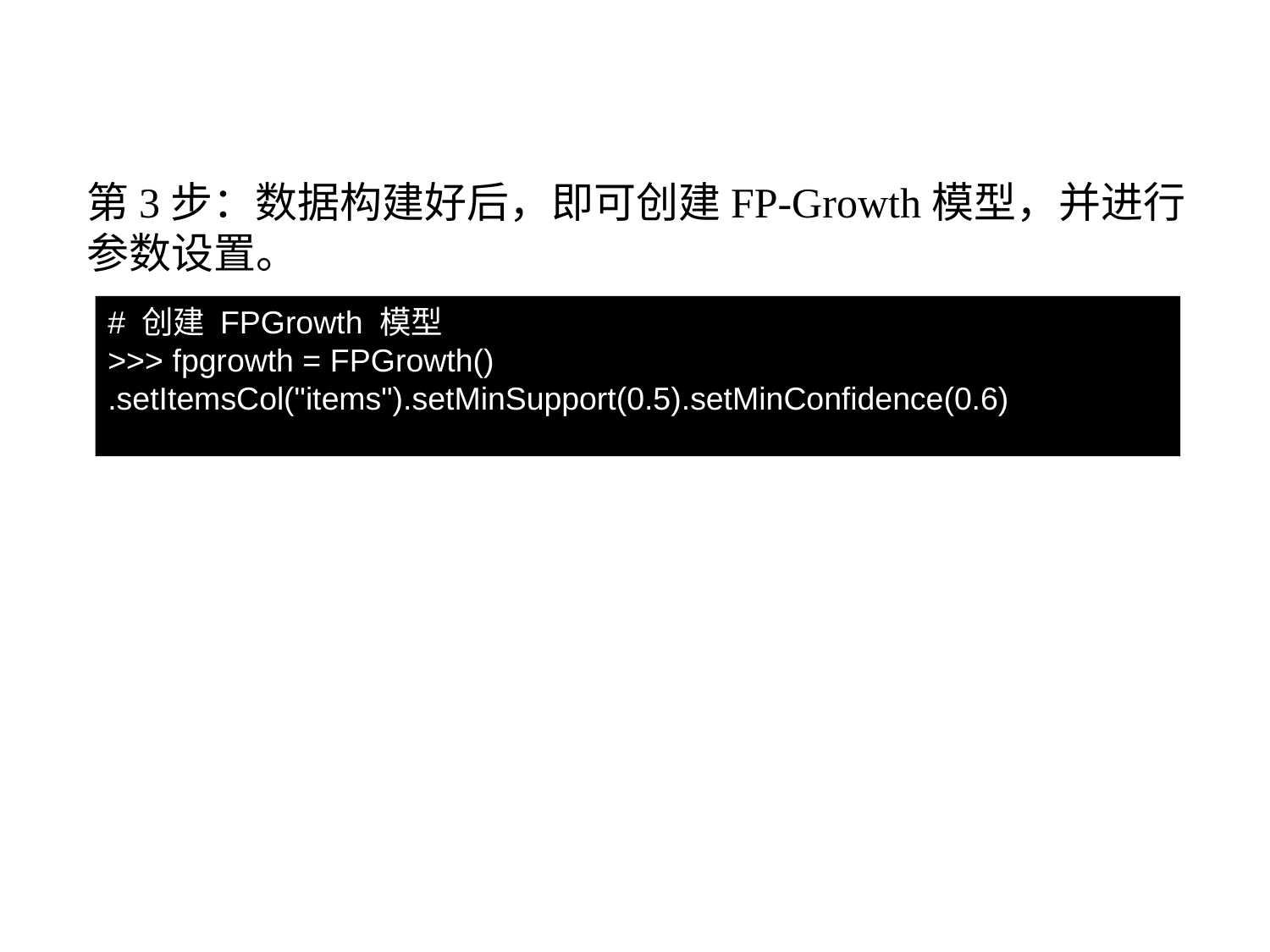

9.9.2 FP-Growth 算法
第3步：数据构建好后，即可创建FP-Growth模型，并进行参数设置。
# 创建 FPGrowth 模型
>>> fpgrowth = FPGrowth()
.setItemsCol("items").setMinSupport(0.5).setMinConfidence(0.6)

# 拟合模型到数据集
>>> model = fpgrowth.fit(data)